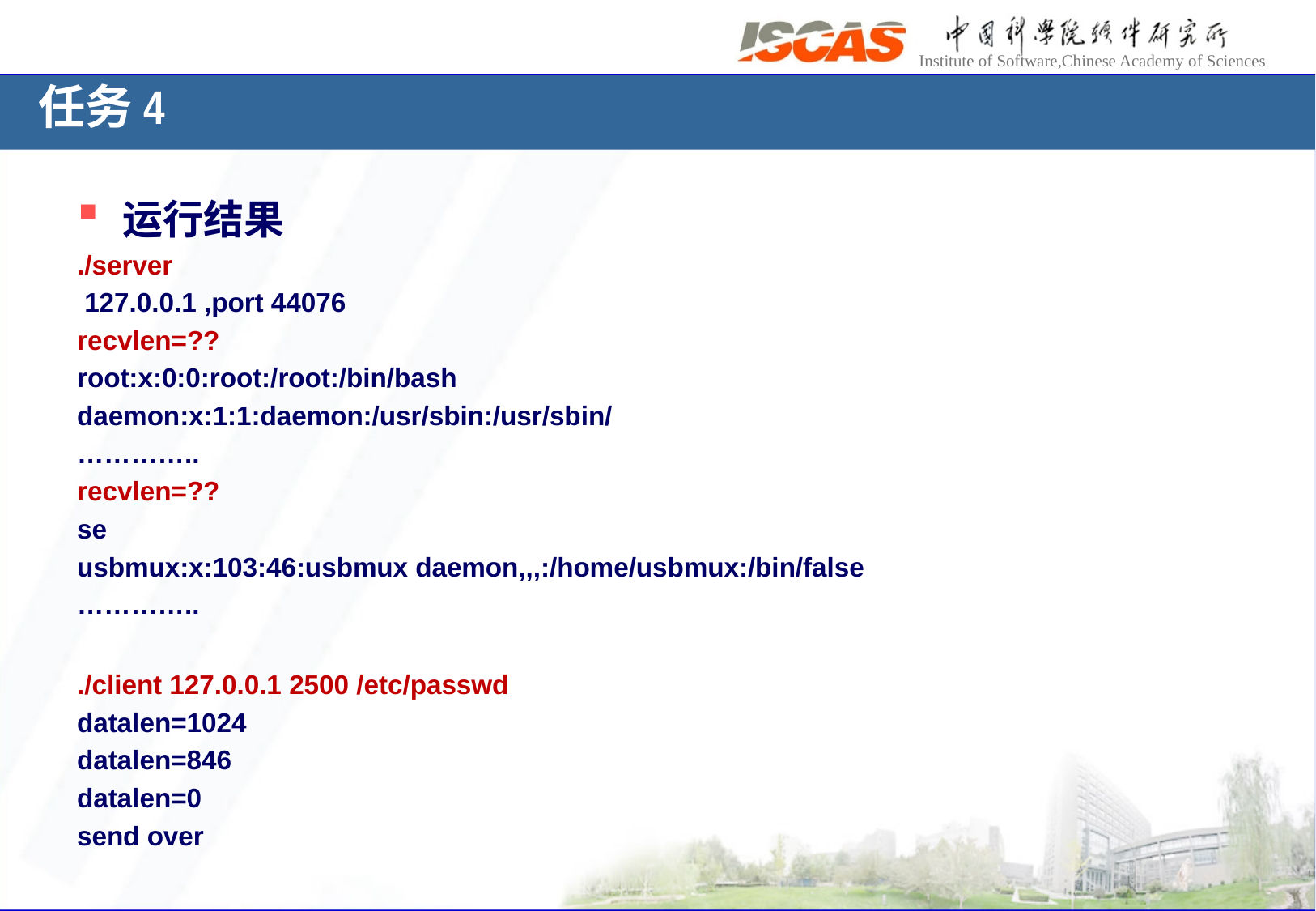

# 任务4
运行结果
./server
 127.0.0.1 ,port 44076
recvlen=??
root:x:0:0:root:/root:/bin/bash
daemon:x:1:1:daemon:/usr/sbin:/usr/sbin/
…………..
recvlen=??
se
usbmux:x:103:46:usbmux daemon,,,:/home/usbmux:/bin/false
…………..

./client 127.0.0.1 2500 /etc/passwd
datalen=1024
datalen=846
datalen=0
send over